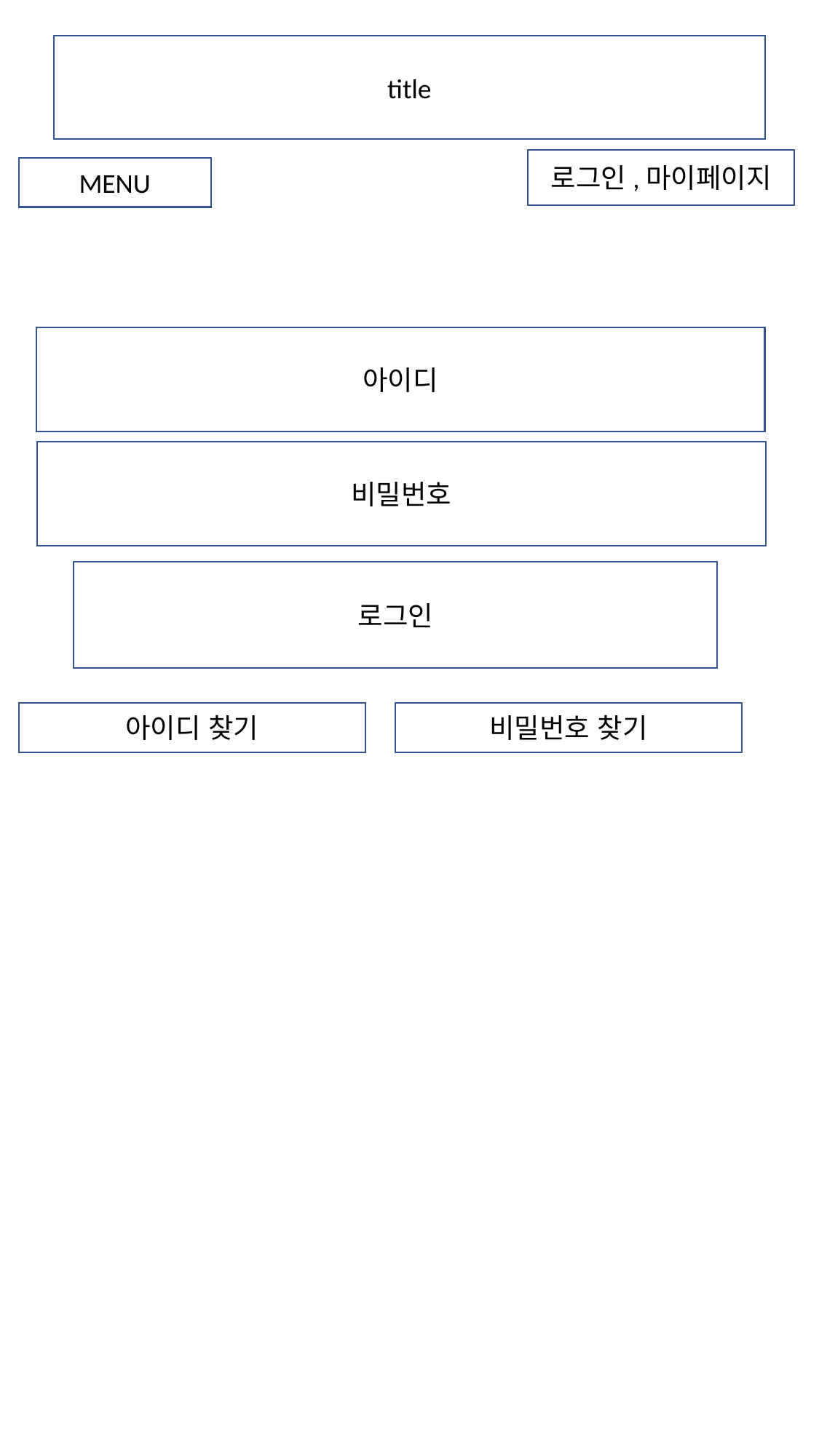

title
로그인,마이페이지
MENU
아이디
비밀번호
로그인
비밀번호 찾기
아이디 찾기